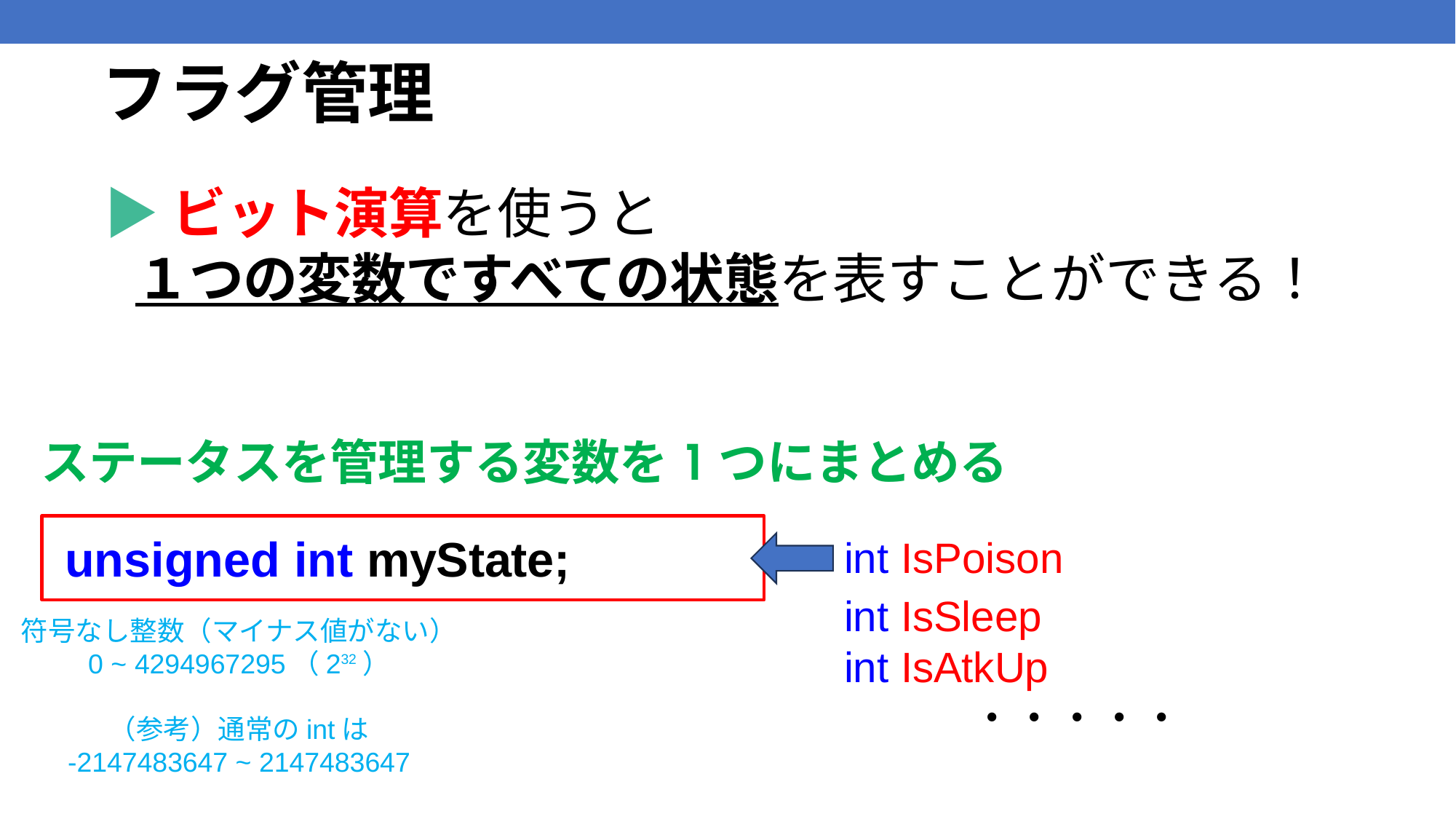

# フラグ管理
▶ビット演算を使うと
１つの変数ですべての状態を表すことができる！
ステータスを管理する変数を1つにまとめる
unsigned int myState;
int IsPoison
int IsSleep
int IsAtkUp
　　　・・・・・

符号なし整数（マイナス値がない）
0 ~ 4294967295（232）
（参考）通常のintは
-2147483647 ~ 2147483647